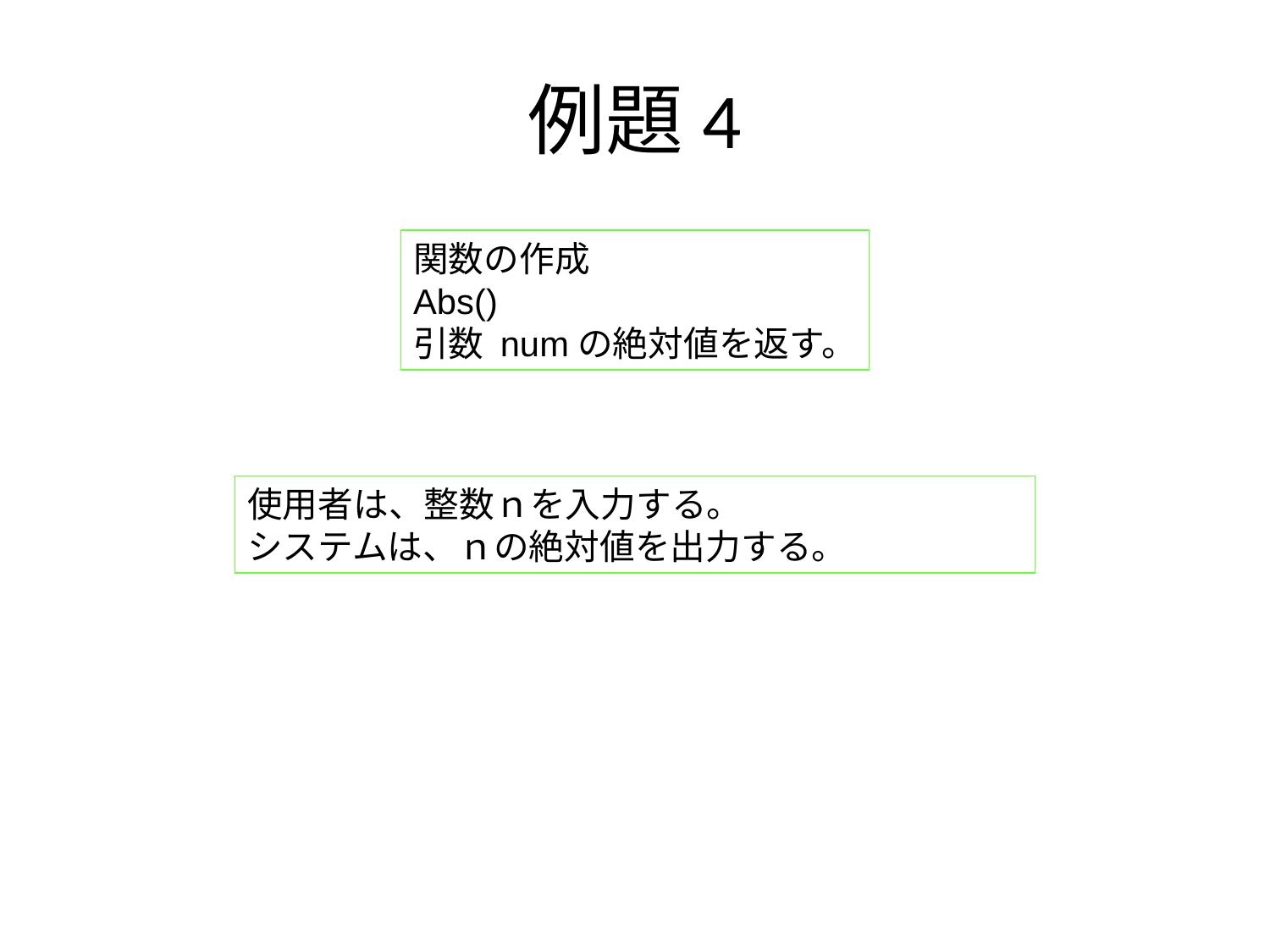

# 例題4
関数の作成
Abs()
引数 numの絶対値を返す。
使用者は、整数ｎを入力する。
システムは、ｎの絶対値を出力する。